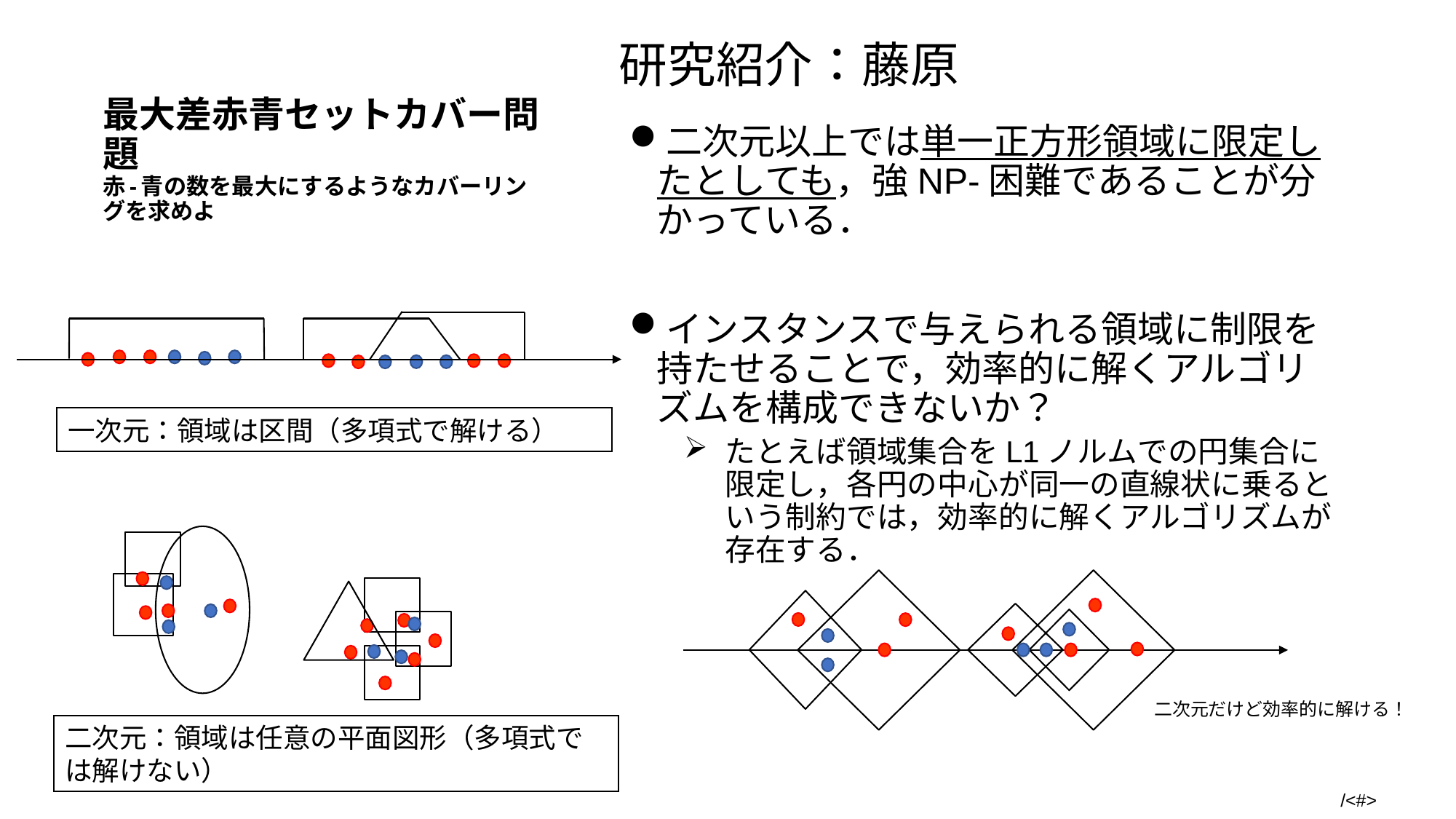

研究紹介：藤原
# 最大差赤青セットカバー問題 赤-青の数を最大にするようなカバーリングを求めよ
二次元以上では単一正方形領域に限定したとしても，強NP-困難であることが分かっている．

インスタンスで与えられる領域に制限を持たせることで，効率的に解くアルゴリズムを構成できないか？
たとえば領域集合をL1ノルムでの円集合に限定し，各円の中心が同一の直線状に乗るという制約では，効率的に解くアルゴリズムが存在する．

一次元：領域は区間（多項式で解ける）

二次元だけど効率的に解ける！

二次元：領域は任意の平面図形（多項式では解けない）